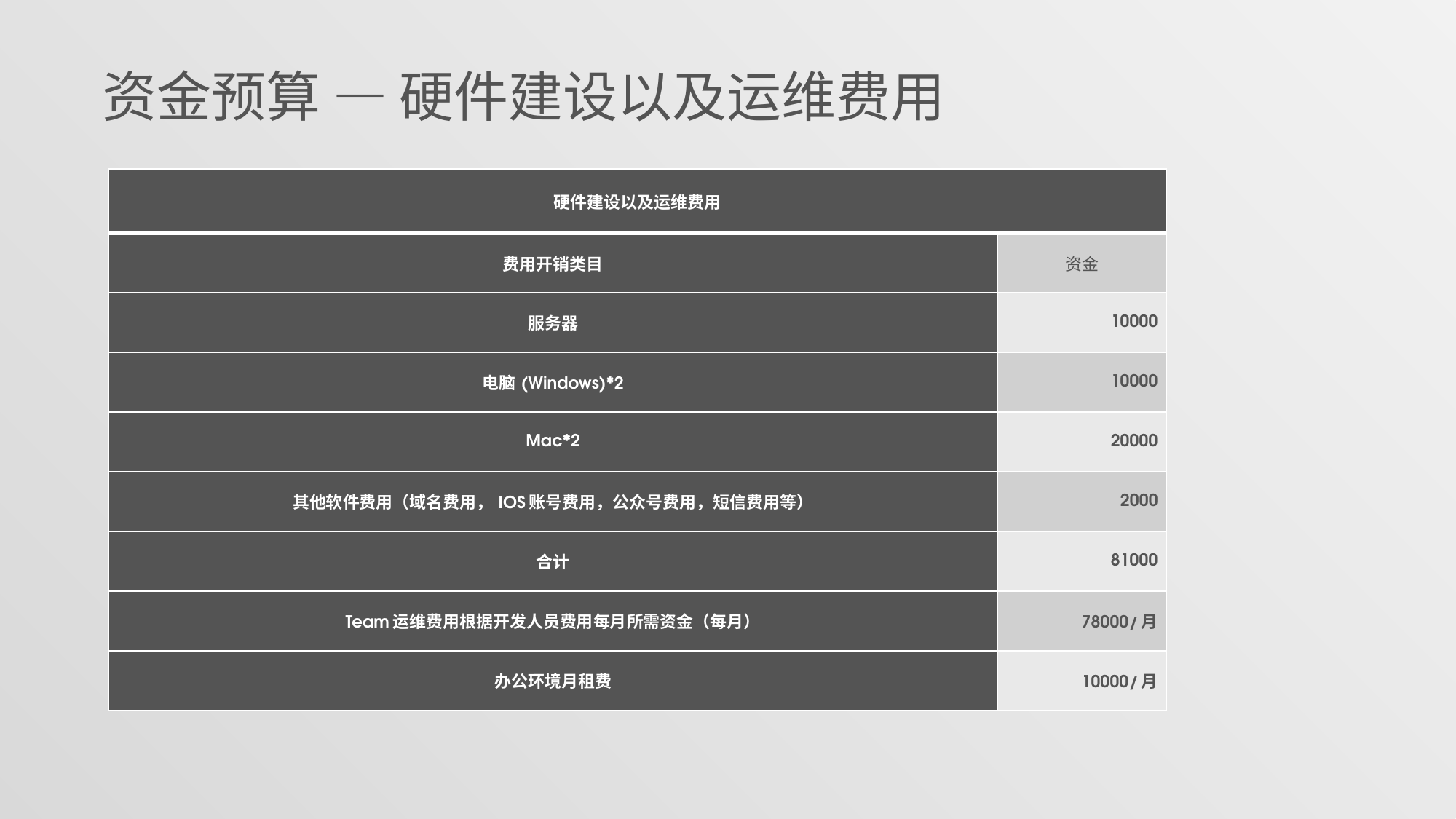

资金预算 — 硬件建设以及运维费用
| 硬件建设以及运维费用 |  |
| --- | --- |
| 费用开销类目 | 资金 |
| 服务器 | 10000 |
| 电脑(Windows)\*2 | 10000 |
| Mac\*2 | 20000 |
| 其他软件费用（域名费用，IOS账号费用，公众号费用，短信费用等） | 2000 |
| 合计 | 81000 |
| Team运维费用根据开发人员费用每月所需资金（每月） | 78000/月 |
| 办公环境月租费 | 10000/月 |